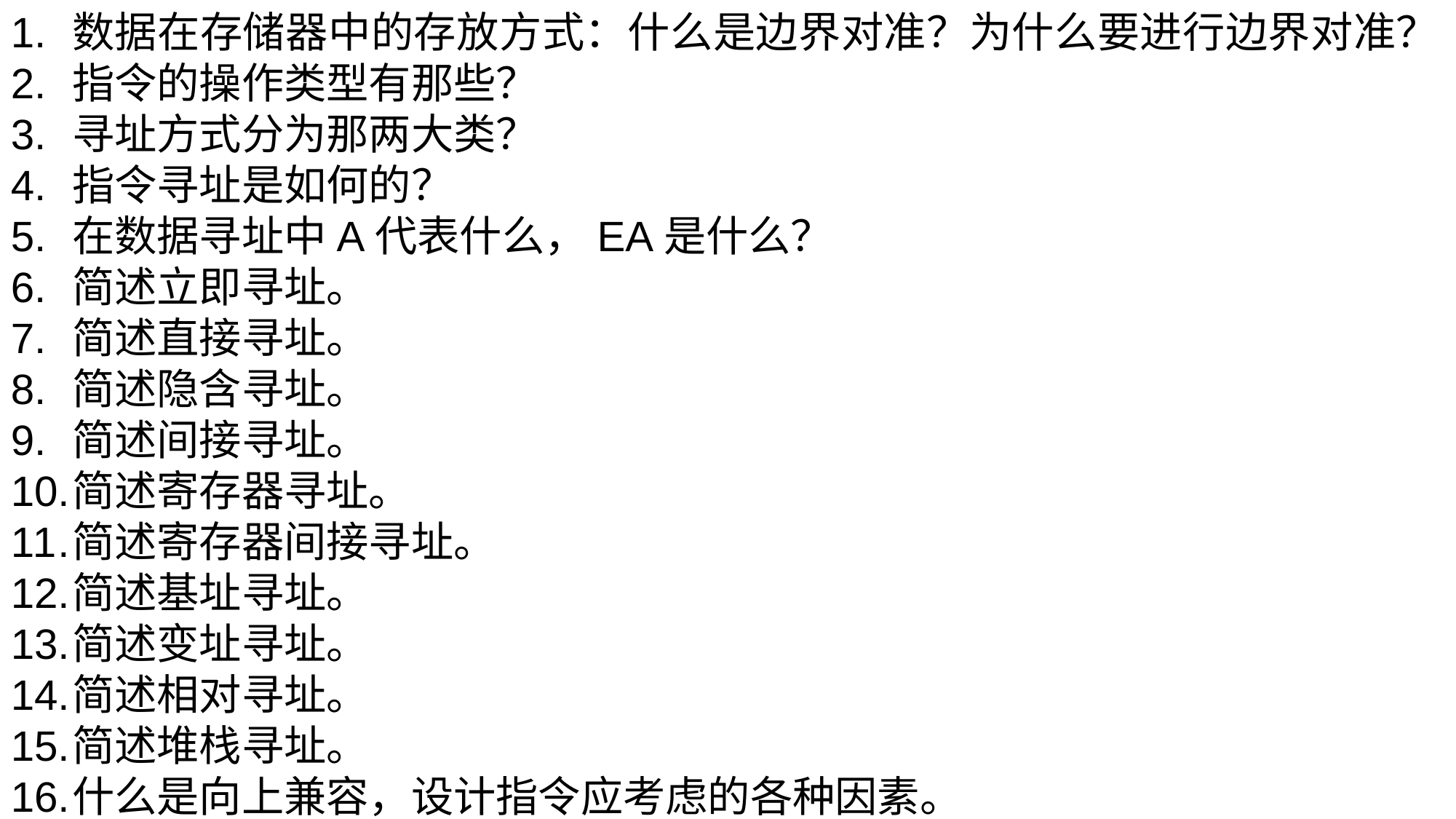

数据在存储器中的存放方式：什么是边界对准？为什么要进行边界对准？
指令的操作类型有那些？
寻址方式分为那两大类？
指令寻址是如何的？
在数据寻址中A代表什么，EA是什么？
简述立即寻址。
简述直接寻址。
简述隐含寻址。
简述间接寻址。
简述寄存器寻址。
简述寄存器间接寻址。
简述基址寻址。
简述变址寻址。
简述相对寻址。
简述堆栈寻址。
什么是向上兼容，设计指令应考虑的各种因素。